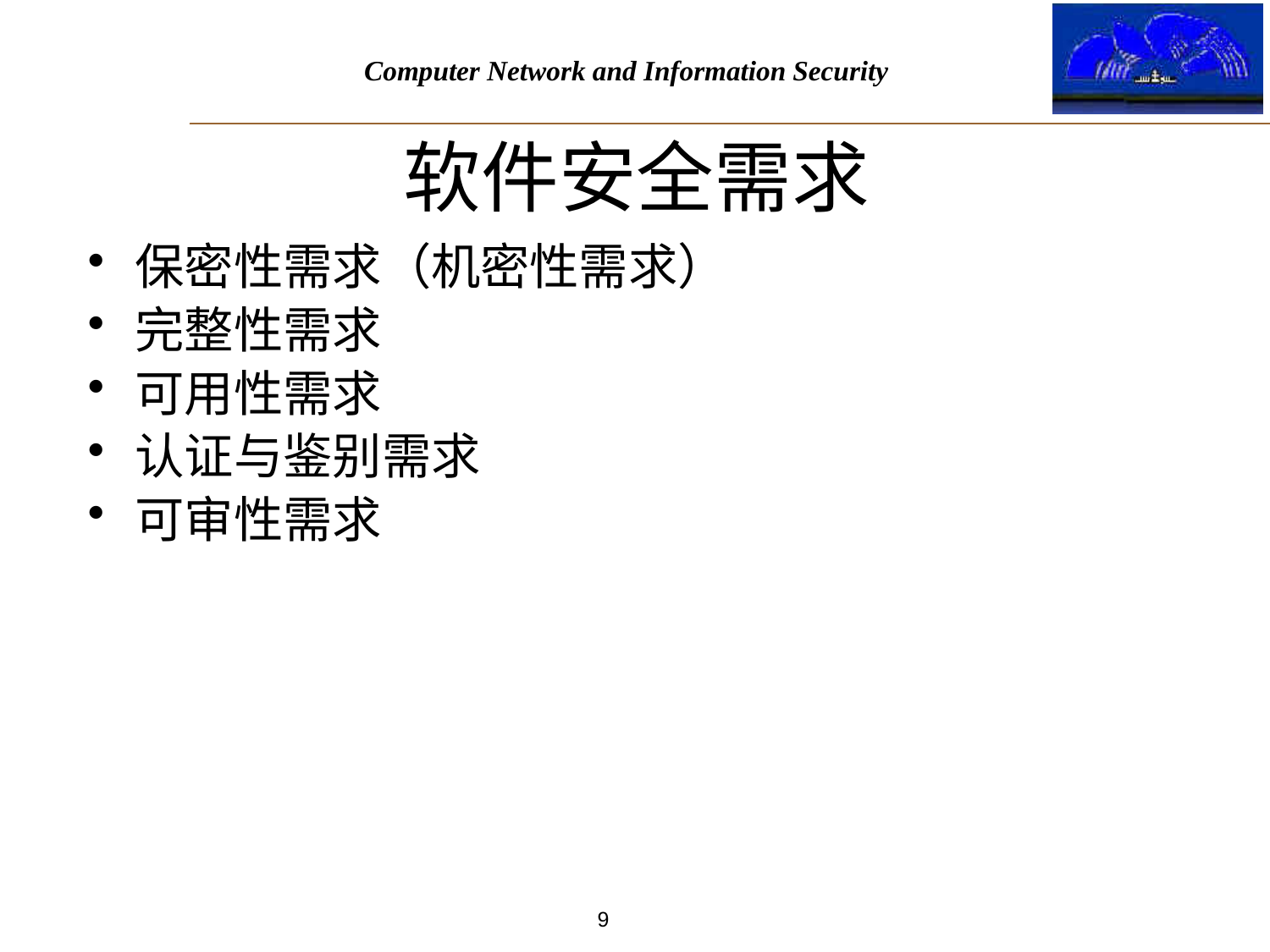

软件安全需求
保密性需求（机密性需求）
完整性需求
可用性需求
认证与鉴别需求
可审性需求
9